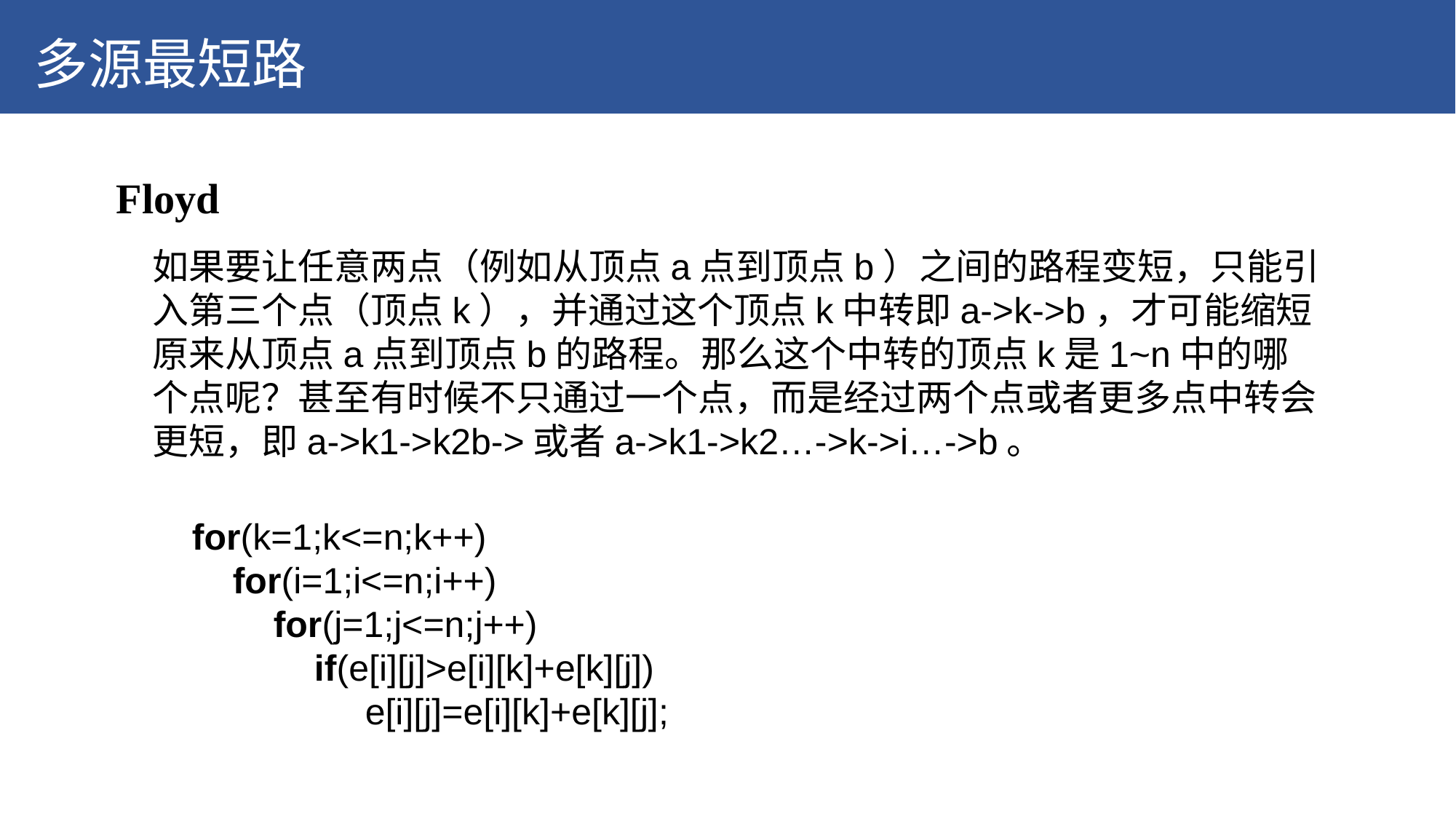

多源最短路
Floyd

如果要让任意两点（例如从顶点a点到顶点b）之间的路程变短，只能引入第三个点（顶点k），并通过这个顶点k中转即a->k->b，才可能缩短原来从顶点a点到顶点b的路程。那么这个中转的顶点k是1~n中的哪个点呢？甚至有时候不只通过一个点，而是经过两个点或者更多点中转会更短，即a->k1->k2b->或者a->k1->k2…->k->i…->b。
for(k=1;k<=n;k++)
    for(i=1;i<=n;i++)
        for(j=1;j<=n;j++)
            if(e[i][j]>e[i][k]+e[k][j])
                 e[i][j]=e[i][k]+e[k][j];